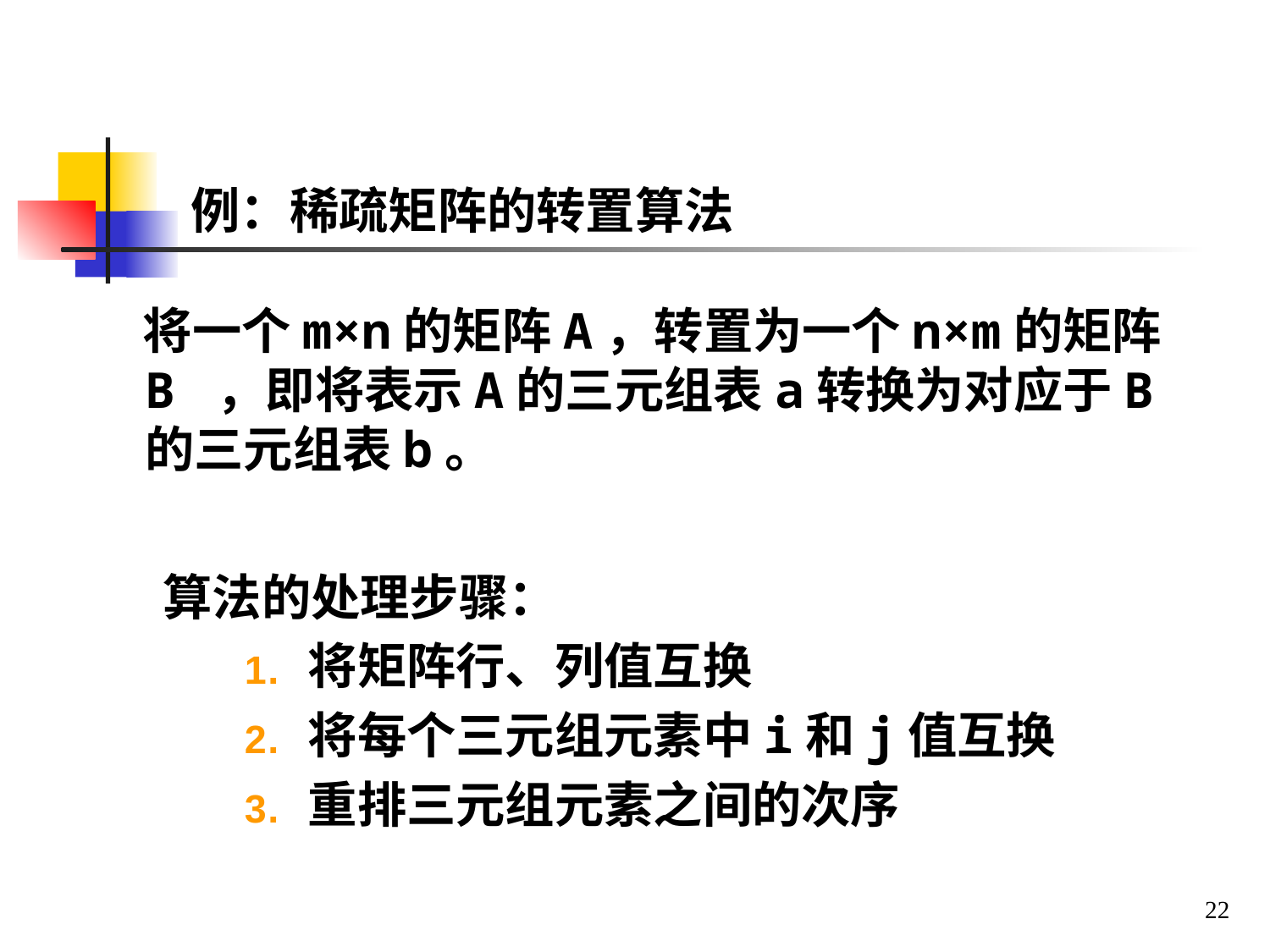

例：稀疏矩阵的转置算法
# 将一个m×n的矩阵A，转置为一个n×m的矩阵B ，即将表示A的三元组表a转换为对应于B的三元组表b。

   算法的处理步骤：
将矩阵行、列值互换
将每个三元组元素中i和j值互换
重排三元组元素之间的次序

22